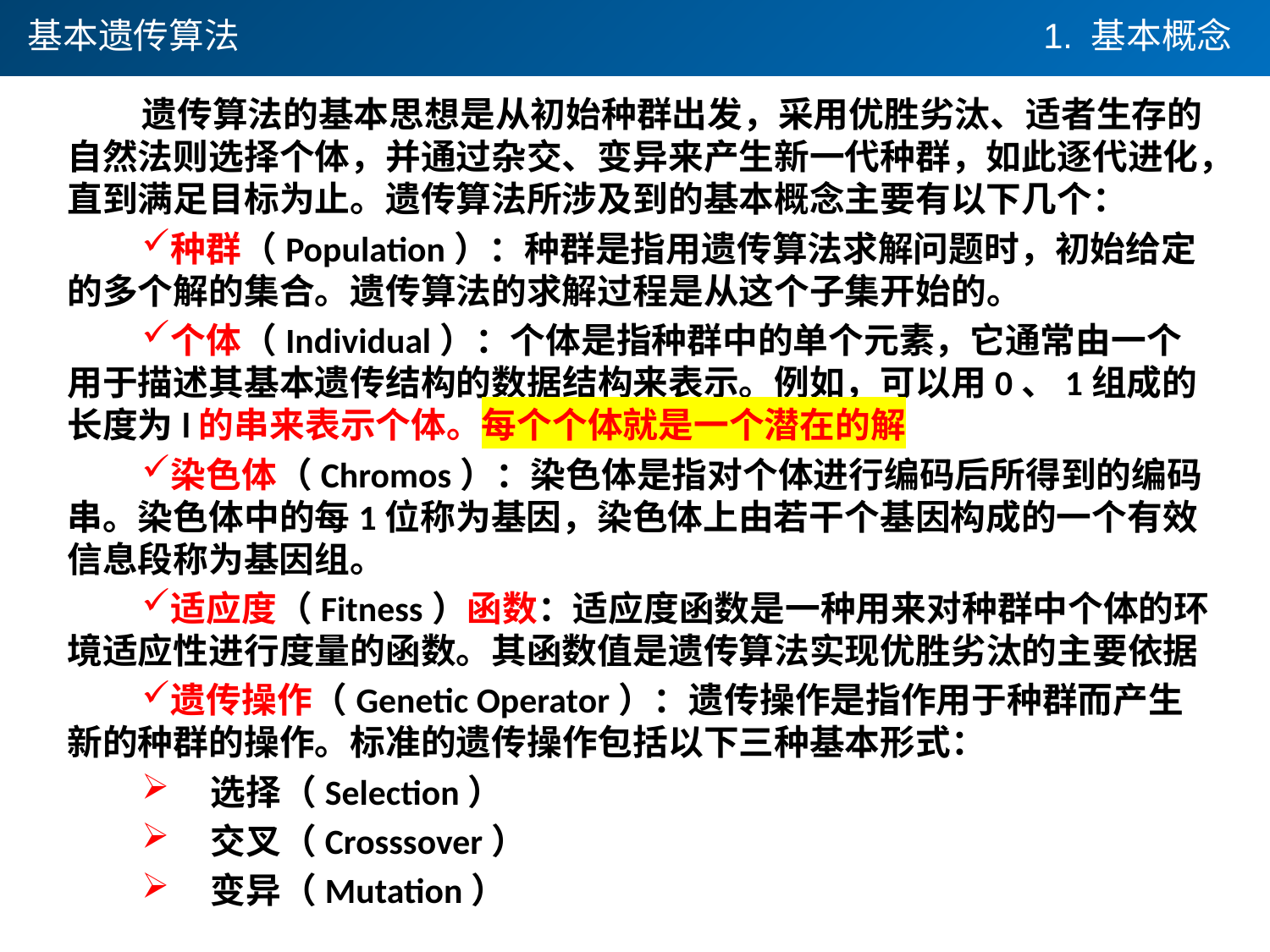

基本遗传算法
1. 基本概念
遗传算法的基本思想是从初始种群出发，采用优胜劣汰、适者生存的自然法则选择个体，并通过杂交、变异来产生新一代种群，如此逐代进化，直到满足目标为止。遗传算法所涉及到的基本概念主要有以下几个：
种群（Population）：种群是指用遗传算法求解问题时，初始给定的多个解的集合。遗传算法的求解过程是从这个子集开始的。
个体（Individual）：个体是指种群中的单个元素，它通常由一个用于描述其基本遗传结构的数据结构来表示。例如，可以用0、1组成的长度为l的串来表示个体。每个个体就是一个潜在的解
染色体（Chromos）：染色体是指对个体进行编码后所得到的编码串。染色体中的每1位称为基因，染色体上由若干个基因构成的一个有效信息段称为基因组。
适应度（Fitness）函数：适应度函数是一种用来对种群中个体的环境适应性进行度量的函数。其函数值是遗传算法实现优胜劣汰的主要依据
遗传操作（Genetic Operator）：遗传操作是指作用于种群而产生新的种群的操作。标准的遗传操作包括以下三种基本形式：
    选择（Selection）
    交叉（Crosssover）
    变异（Mutation）

17